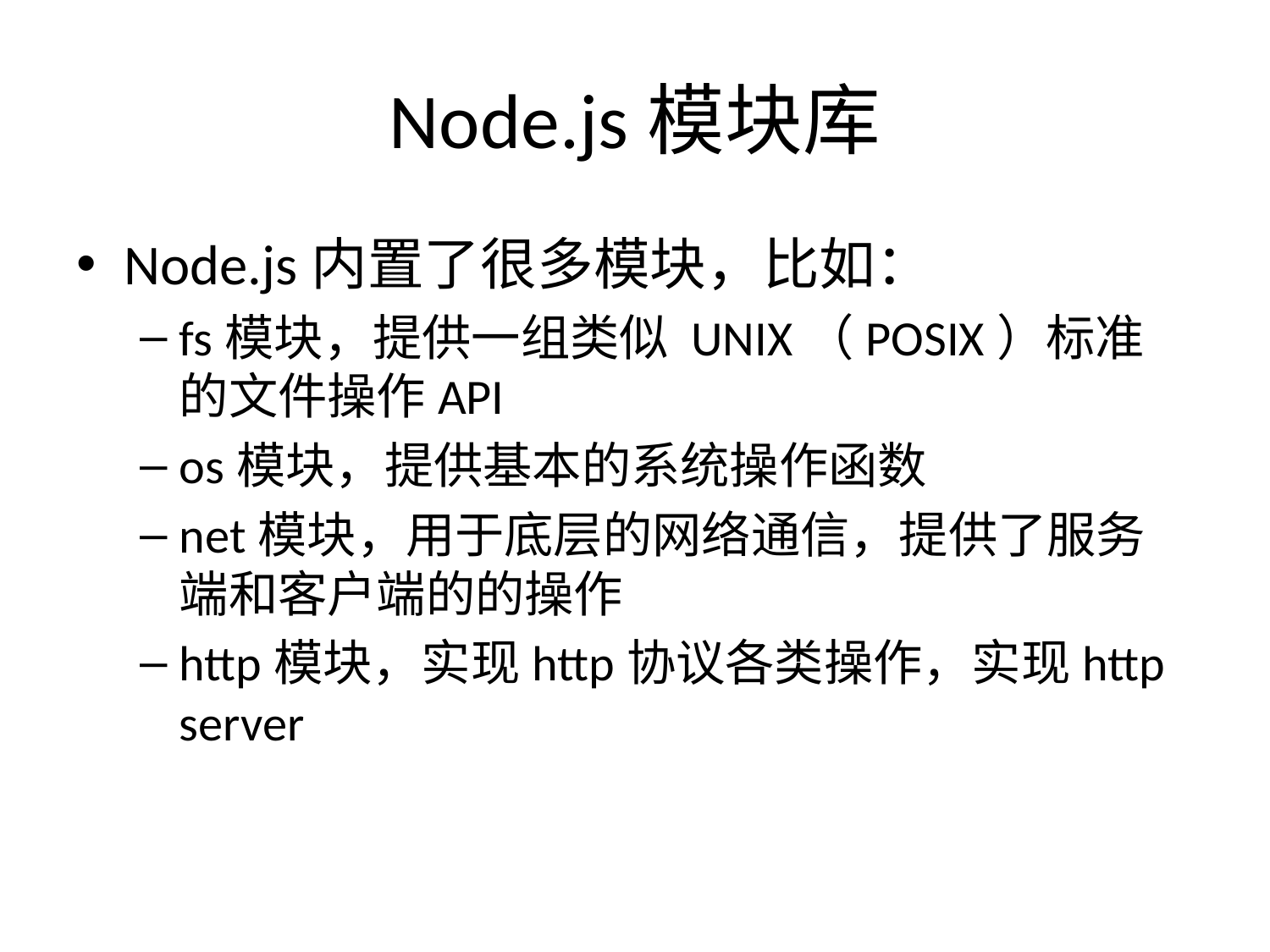

# Node.js模块库
Node.js内置了很多模块，比如：
fs模块，提供一组类似 UNIX（POSIX）标准的文件操作API
os模块，提供基本的系统操作函数
net模块，用于底层的网络通信，提供了服务端和客户端的的操作
http模块，实现http协议各类操作，实现http server